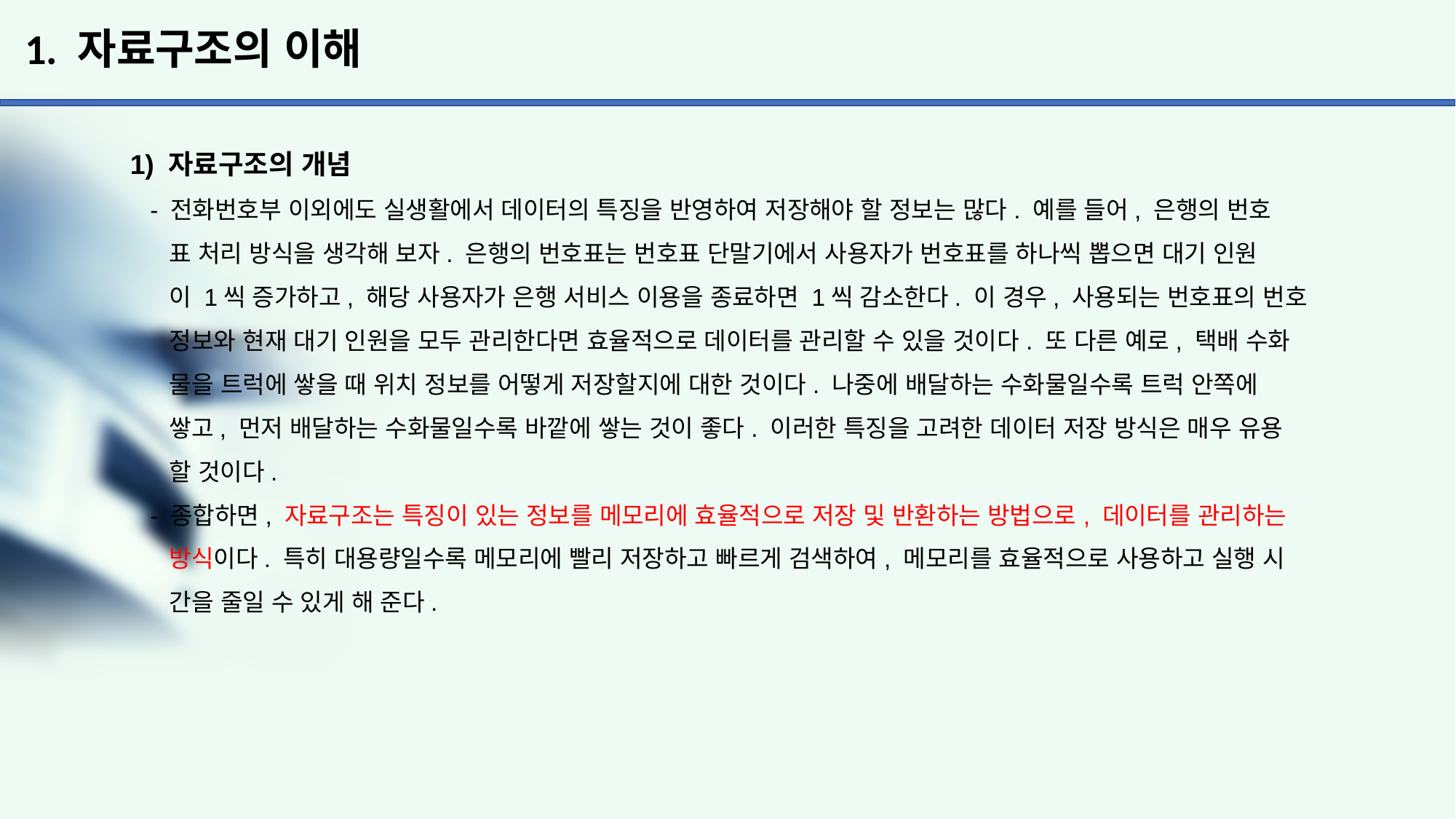

# 1. 자료구조의 이해
1) 자료구조의 개념
   - 전화번호부 이외에도 실생활에서 데이터의 특징을 반영하여 저장해야 할 정보는 많다. 예를 들어, 은행의 번호
     표 처리 방식을 생각해 보자. 은행의 번호표는 번호표 단말기에서 사용자가 번호표를 하나씩 뽑으면 대기 인원
     이 1씩 증가하고, 해당 사용자가 은행 서비스 이용을 종료하면 1씩 감소한다. 이 경우, 사용되는 번호표의 번호
     정보와 현재 대기 인원을 모두 관리한다면 효율적으로 데이터를 관리할 수 있을 것이다. 또 다른 예로, 택배 수화
     물을 트럭에 쌓을 때 위치 정보를 어떻게 저장할지에 대한 것이다. 나중에 배달하는 수화물일수록 트럭 안쪽에
     쌓고, 먼저 배달하는 수화물일수록 바깥에 쌓는 것이 좋다. 이러한 특징을 고려한 데이터 저장 방식은 매우 유용
     할 것이다.
   - 종합하면, 자료구조는 특징이 있는 정보를 메모리에 효율적으로 저장 및 반환하는 방법으로, 데이터를 관리하는
     방식이다. 특히 대용량일수록 메모리에 빨리 저장하고 빠르게 검색하여, 메모리를 효율적으로 사용하고 실행 시
     간을 줄일 수 있게 해 준다.